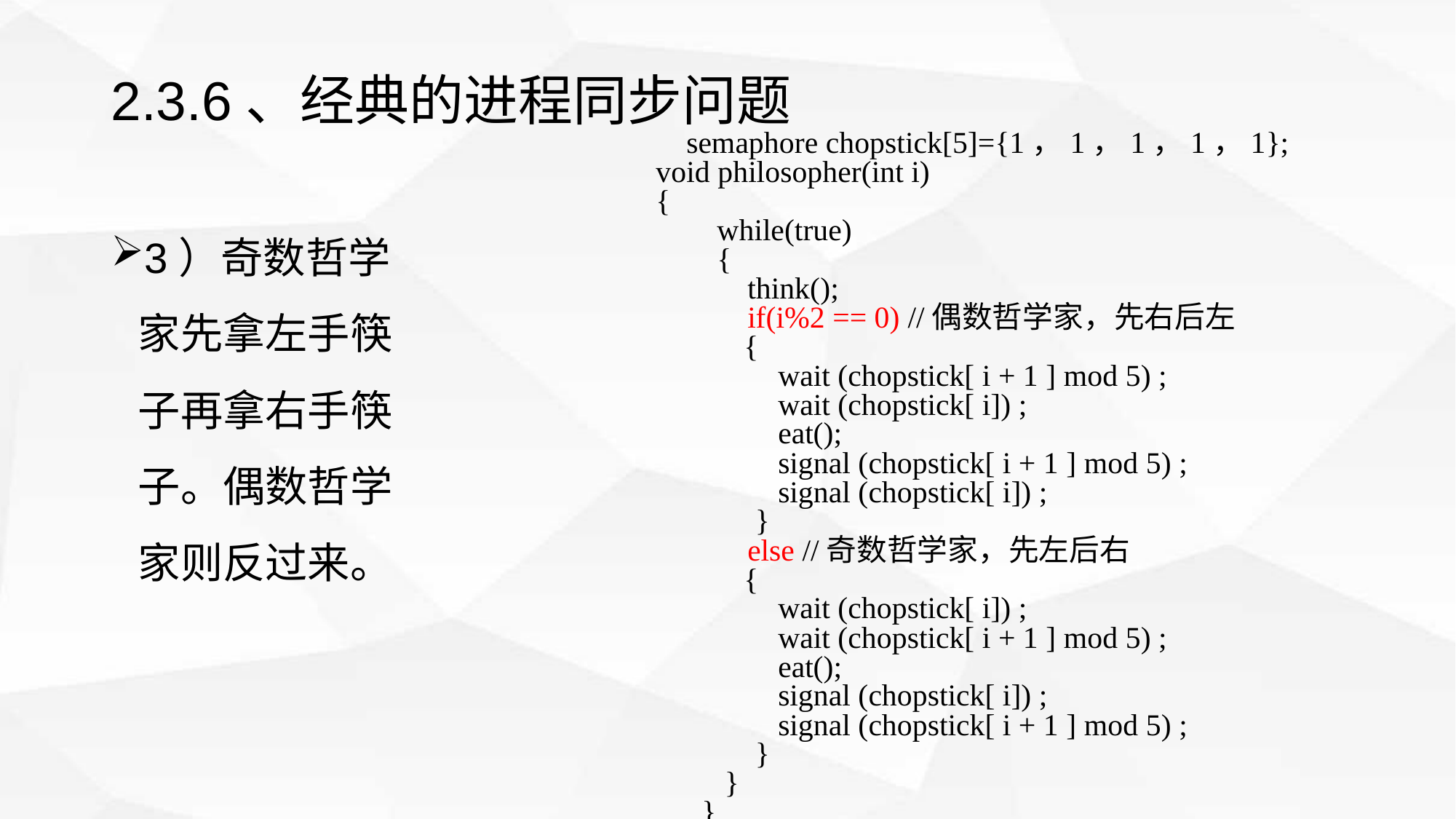

# 2.3.6、经典的进程同步问题

    semaphore chopstick[5]={1，1，1，1，1};
void philosopher(int i)
{
        while(true)
        {
            think();
            if(i%2 == 0) //偶数哲学家，先右后左
            {
                wait (chopstick[ i + 1 ] mod 5) ;
                wait (chopstick[ i]) ;
                eat();
                signal (chopstick[ i + 1 ] mod 5) ;
                signal (chopstick[ i]) ;
             }
            else //奇数哲学家，先左后右
            {
                wait (chopstick[ i]) ;
                wait (chopstick[ i + 1 ] mod 5) ;
                eat();
                signal (chopstick[ i]) ;
                signal (chopstick[ i + 1 ] mod 5) ;
             }
         }
      }
3）奇数哲学家先拿左手筷子再拿右手筷子。偶数哲学家则反过来。